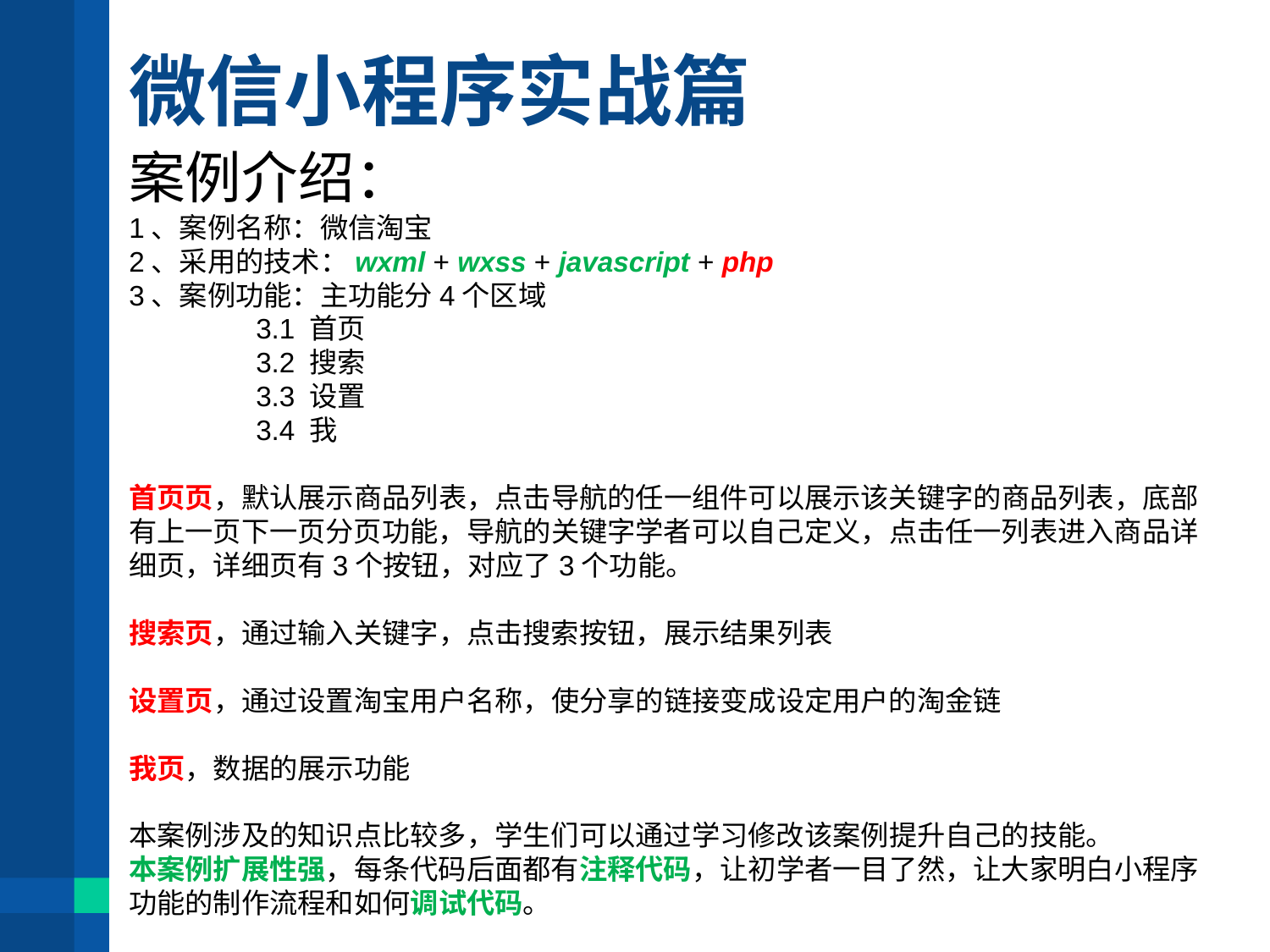

# 微信小程序实战篇
案例介绍：
1、案例名称：微信淘宝
2、采用的技术：wxml + wxss + javascript + php
3、案例功能：主功能分4个区域
	3.1 首页
	3.2 搜索
	3.3 设置
	3.4 我

首页页，默认展示商品列表，点击导航的任一组件可以展示该关键字的商品列表，底部有上一页下一页分页功能，导航的关键字学者可以自己定义，点击任一列表进入商品详细页，详细页有3个按钮，对应了3个功能。

搜索页，通过输入关键字，点击搜索按钮，展示结果列表

设置页，通过设置淘宝用户名称，使分享的链接变成设定用户的淘金链

我页，数据的展示功能

本案例涉及的知识点比较多，学生们可以通过学习修改该案例提升自己的技能。
本案例扩展性强，每条代码后面都有注释代码，让初学者一目了然，让大家明白小程序功能的制作流程和如何调试代码。